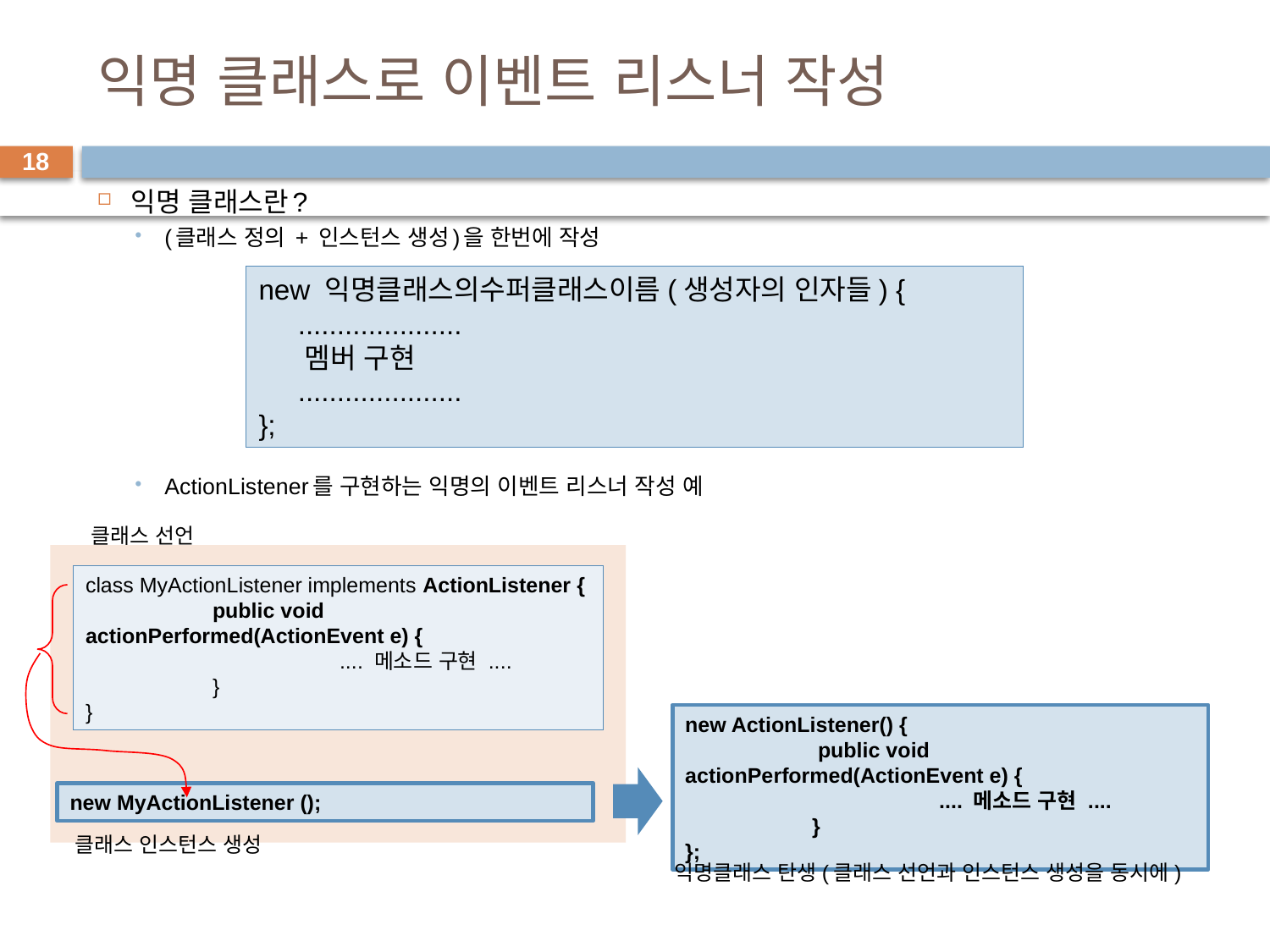

# 익명 클래스로 이벤트 리스너 작성
18
익명 클래스란?
(클래스 정의 + 인스턴스 생성)을 한번에 작성

ActionListener를 구현하는 익명의 이벤트 리스너 작성 예

new 익명클래스의수퍼클래스이름(생성자의 인자들) {
     .....................
     멤버 구현
     .....................
};
클래스 선언

class MyActionListener implements ActionListener {
	public void actionPerformed(ActionEvent e) {
		.... 메소드 구현 ....
	}
}

new ActionListener() {
	 public void actionPerformed(ActionEvent e) {
		.... 메소드 구현 ....
	}
};

new MyActionListener ();
클래스 인스턴스 생성
익명클래스 탄생(클래스 선언과 인스턴스 생성을 동시에)